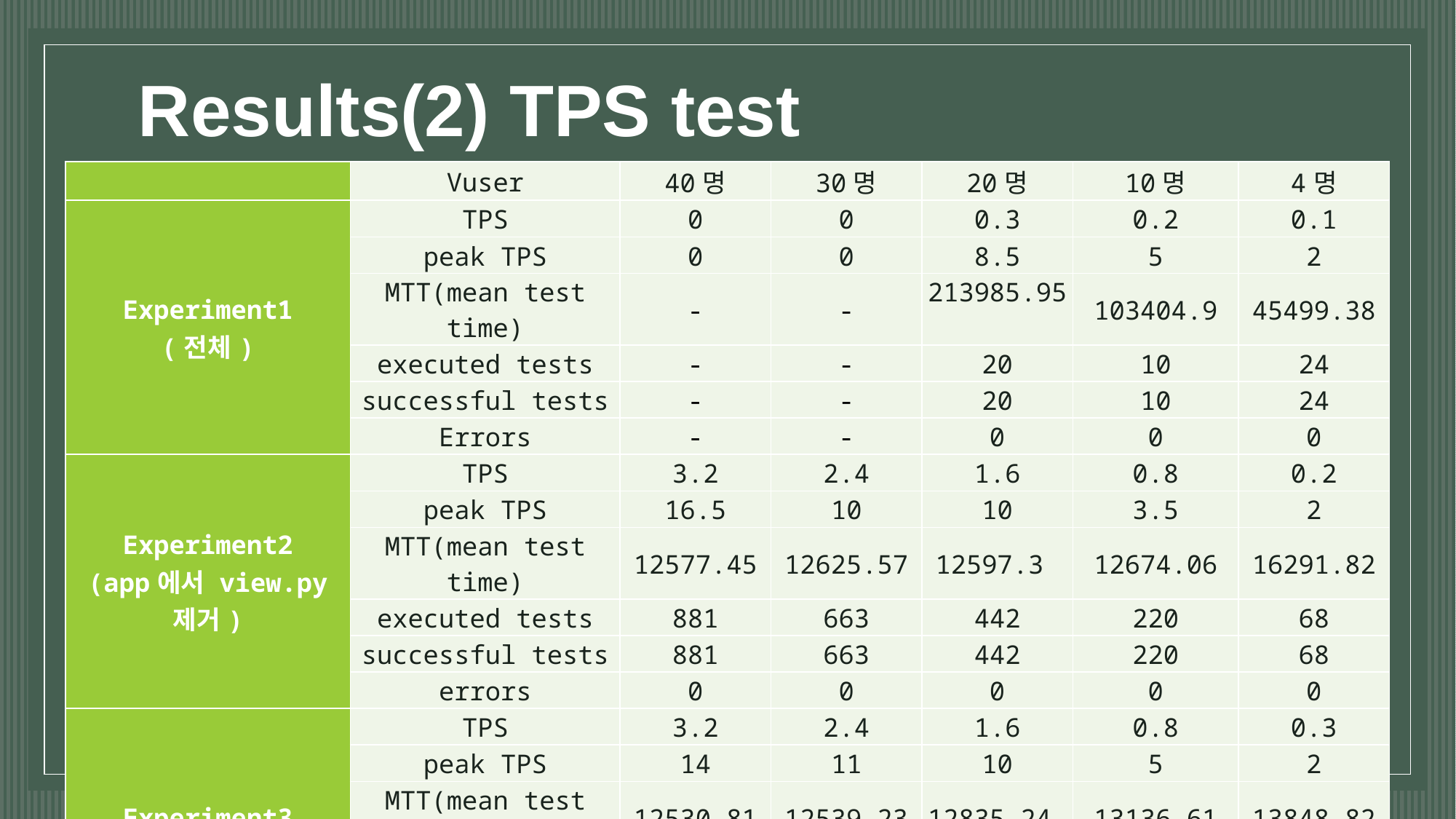

# Results(2) TPS test
|  | Vuser | 40명 | 30명 | 20명 | 10명 | 4명 |
| --- | --- | --- | --- | --- | --- | --- |
| Experiment1 (전체) | TPS | 0 | 0 | 0.3 | 0.2 | 0.1 |
|  | peak TPS | 0 | 0 | 8.5 | 5 | 2 |
|  | MTT(mean test time) | - | - | 213985.95 | 103404.9 | 45499.38 |
|  | executed tests | - | - | 20 | 10 | 24 |
|  | successful tests | - | - | 20 | 10 | 24 |
|  | Errors | - | - | 0 | 0 | 0 |
| Experiment2 (app에서 view.py 제거) | TPS | 3.2 | 2.4 | 1.6 | 0.8 | 0.2 |
|  | peak TPS | 16.5 | 10 | 10 | 3.5 | 2 |
|  | MTT(mean test time) | 12577.45 | 12625.57 | 12597.3 | 12674.06 | 16291.82 |
|  | executed tests | 881 | 663 | 442 | 220 | 68 |
|  | successful tests | 881 | 663 | 442 | 220 | 68 |
|  | errors | 0 | 0 | 0 | 0 | 0 |
| Experiment3 (core logic 제거) | TPS | 3.2 | 2.4 | 1.6 | 0.8 | 0.3 |
|  | peak TPS | 14 | 11 | 10 | 5 | 2 |
|  | MTT(mean test time) | 12530.81 | 12539.23 | 12835.24 | 13136.61 | 13848.82 |
|  | executed tests | 885 | 672 | 435 | 211 | 82 |
|  | successful tests | 885 | 672 | 435 | 211 | 82 |
|  | errors | 0 | 0 | 0 | 0 | 0 |